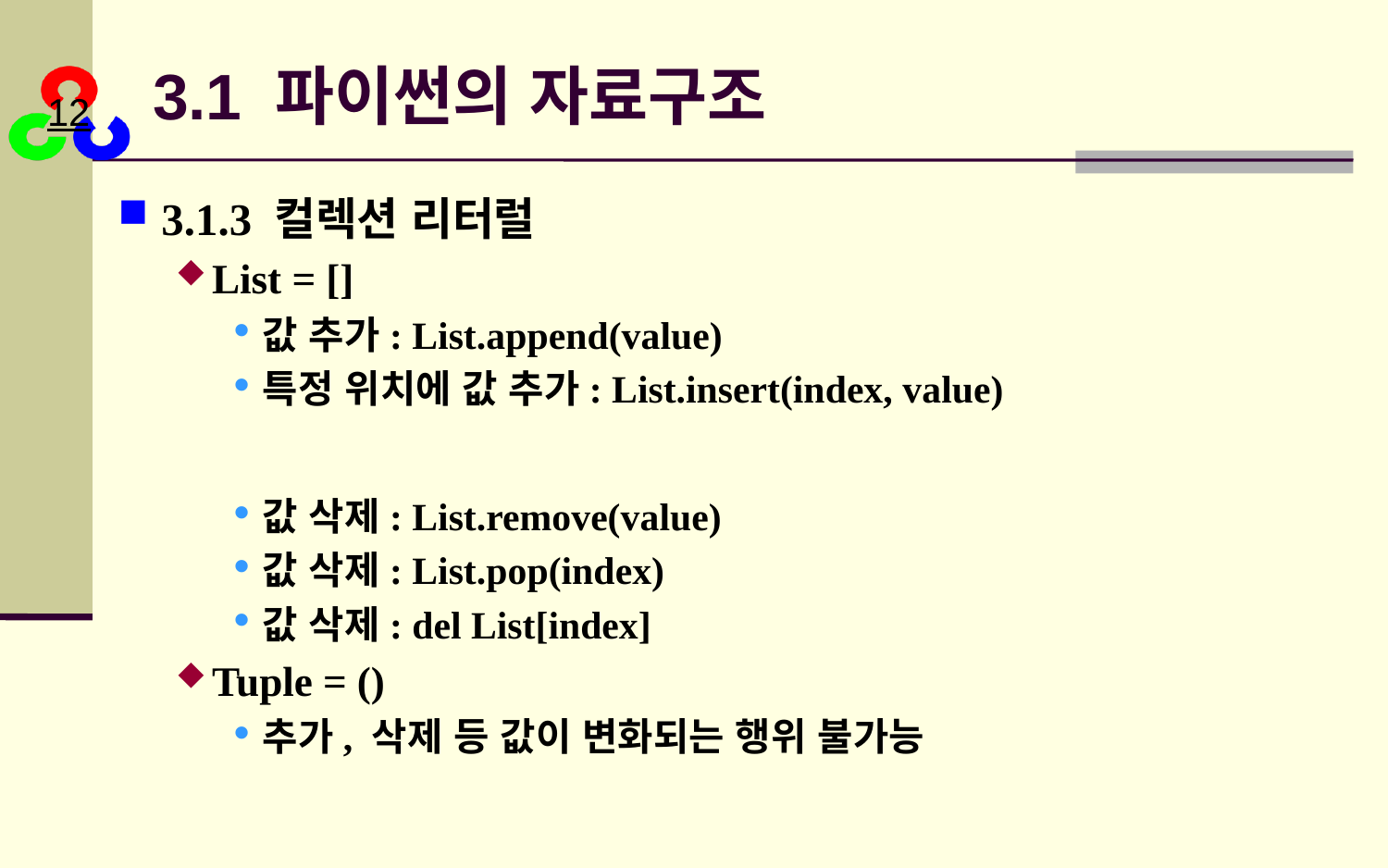

# 3.1 파이썬의 자료구조
3.1.3 컬렉션 리터럴
List = []
값 추가: List.append(value)
특정 위치에 값 추가: List.insert(index, value)

값 삭제: List.remove(value)
값 삭제: List.pop(index)
값 삭제: del List[index]
Tuple = ()
추가, 삭제 등 값이 변화되는 행위 불가능